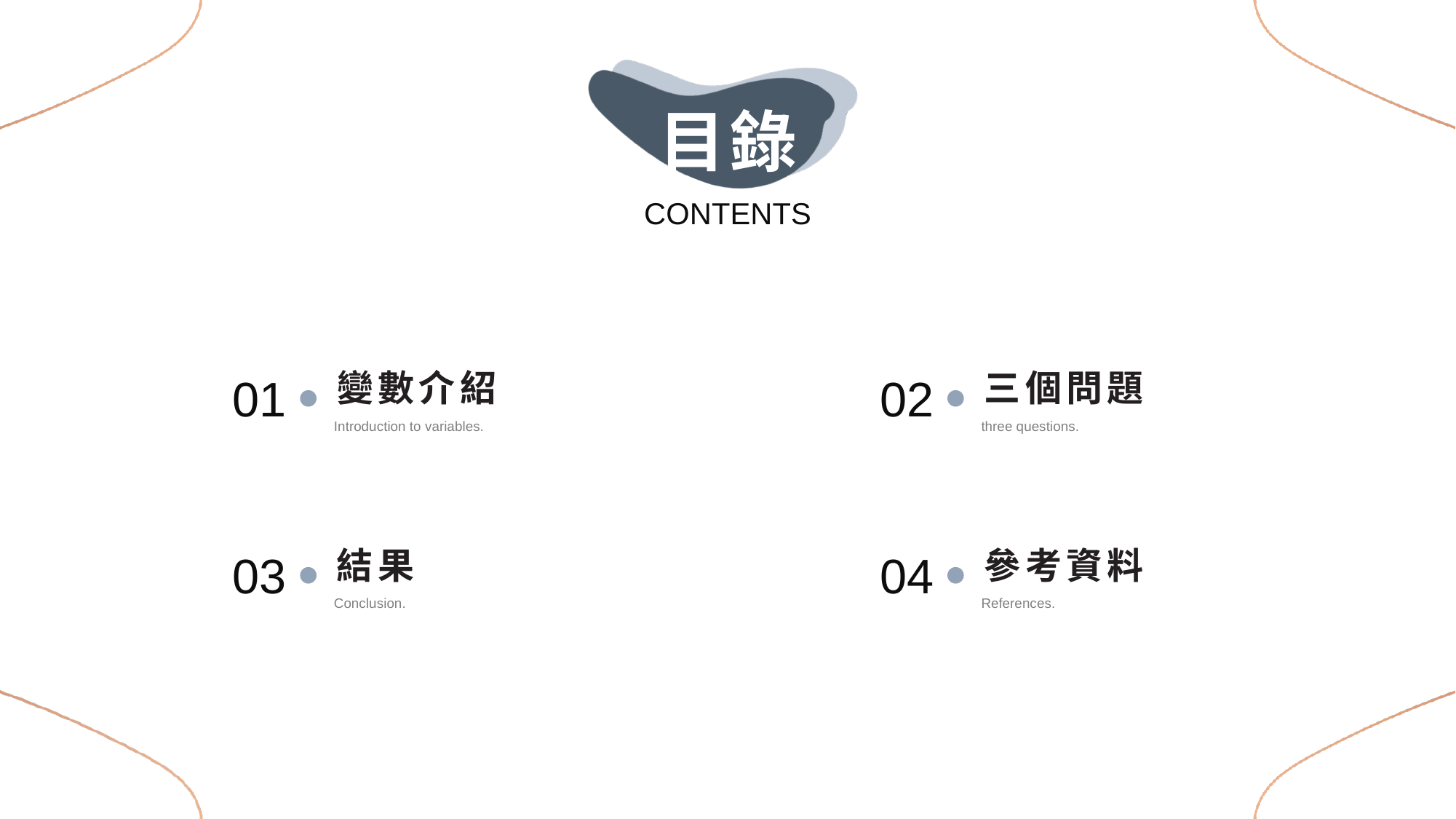

目錄
CONTENTS
變數介紹
三個問題
01
02

Introduction to variables.
three questions.
結果
參考資料
03
04

Conclusion.
References.